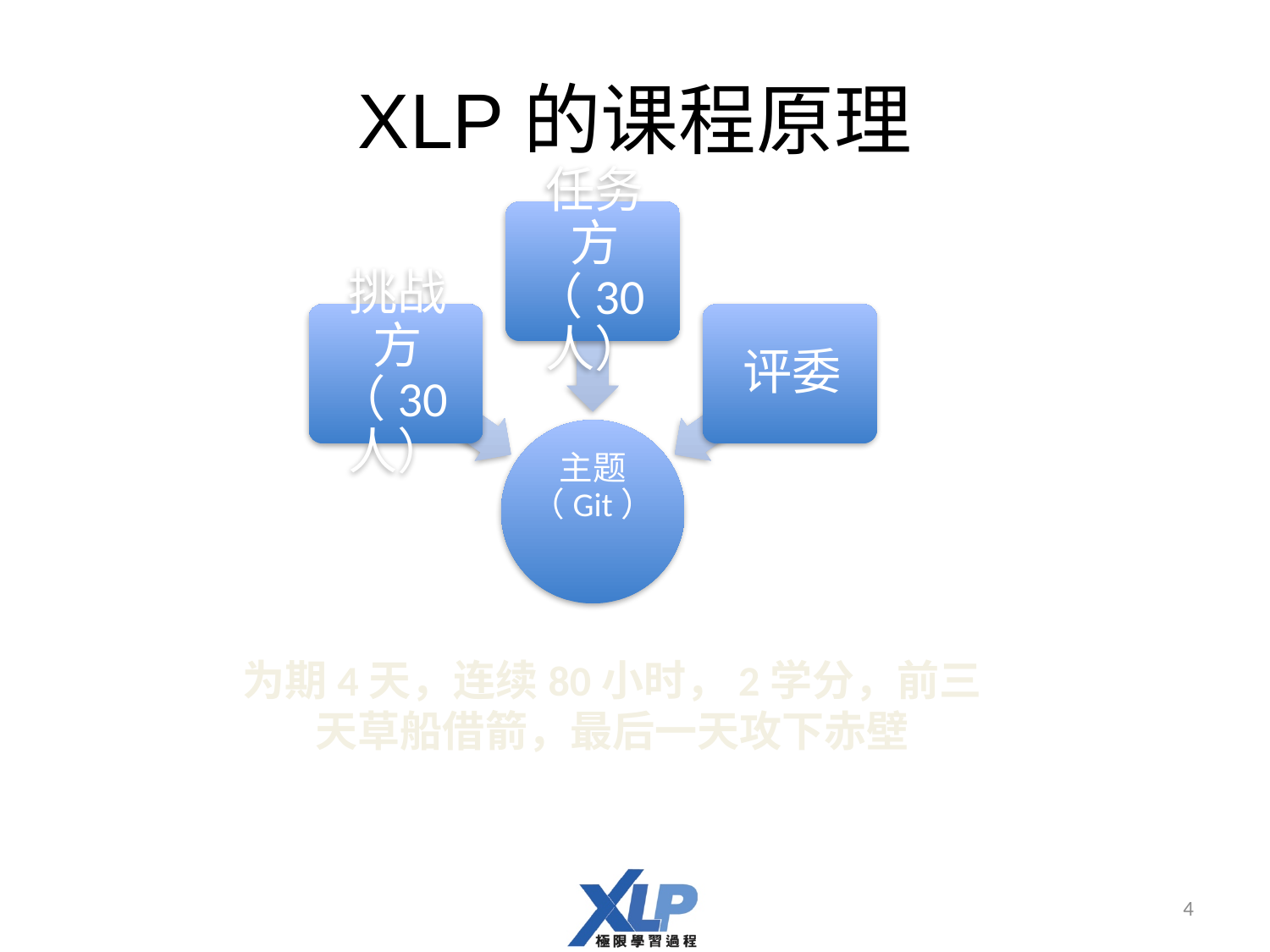

# XLP的课程原理
主题（Git）

挑战方（30人）
任务方（30人）
评委
为期4天，连续80小时，2学分，前三天草船借箭，最后一天攻下赤壁
4